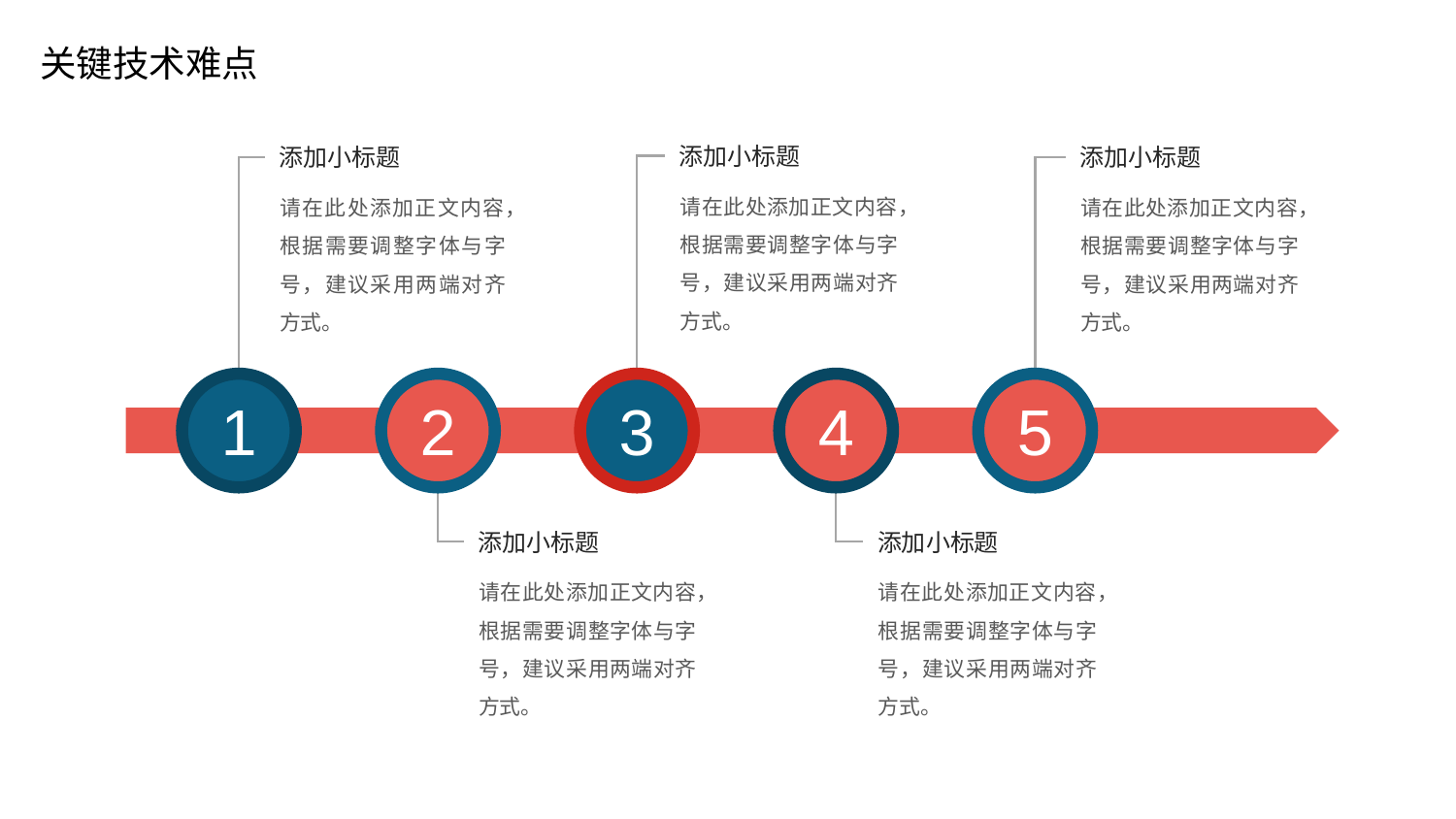

添加小标题
请在此处添加正文内容，根据需要调整字体与字号，建议采用两端对齐方式。
添加小标题
请在此处添加正文内容，根据需要调整字体与字号，建议采用两端对齐方式。
添加小标题
请在此处添加正文内容，根据需要调整字体与字号，建议采用两端对齐方式。

5

4

3

2

1

添加小标题
请在此处添加正文内容，根据需要调整字体与字号，建议采用两端对齐方式。
添加小标题
请在此处添加正文内容，根据需要调整字体与字号，建议采用两端对齐方式。